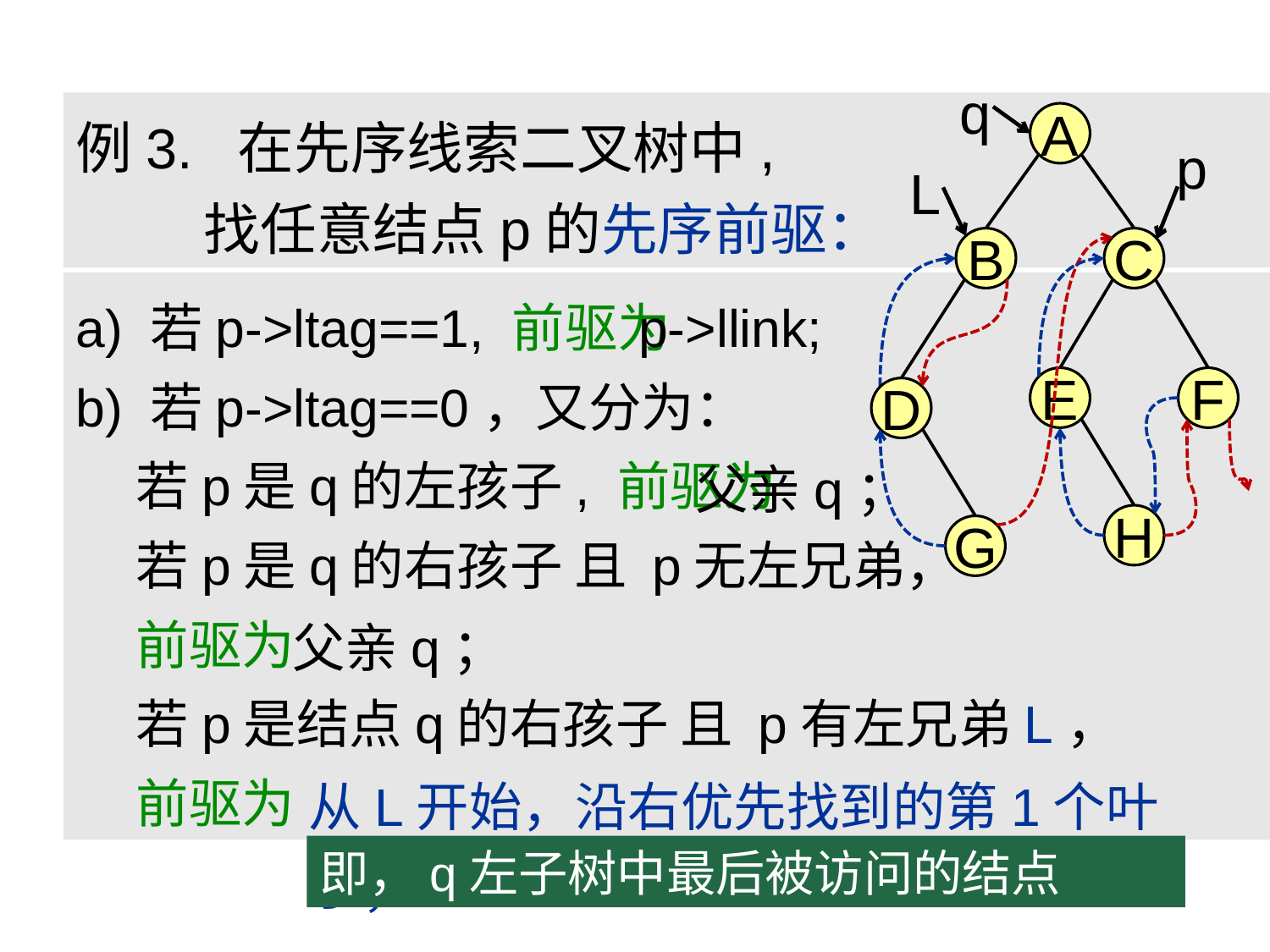

q
例3.  在先序线索二叉树中,
         找任意结点p的先序前驱：
A
p
L
B
C
p->llink;
a) 若p->ltag==1, 前驱为
b) 若p->ltag==0，又分为：
    若p是q的左孩子, 前驱为
    若p是q的右孩子 且 p无左兄弟，
    前驱为
    若p是结点q的右孩子 且 p有左兄弟L，
    前驱为
E
F
D
父亲q；
H
G
父亲q；
从L开始，沿右优先找到的第1个叶子；
即，q左子树中最后被访问的结点